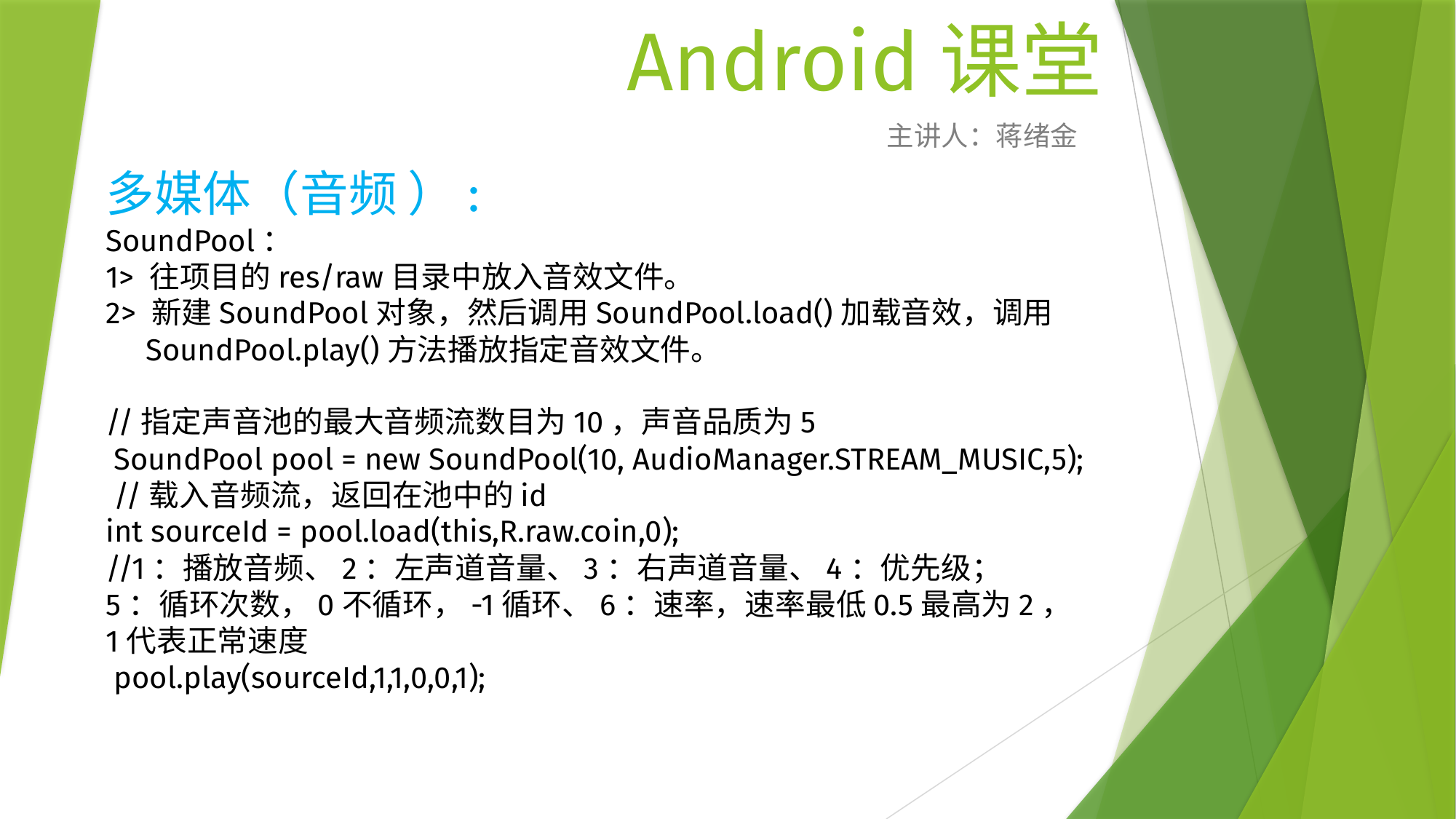

# Android课堂
主讲人：蒋绪金
多媒体（音频 ）:
SoundPool：
1> 往项目的res/raw目录中放入音效文件。
2> 新建SoundPool对象，然后调用SoundPool.load()加载音效，调用
     SoundPool.play()方法播放指定音效文件。

//指定声音池的最大音频流数目为10，声音品质为5
 SoundPool pool = new SoundPool(10, AudioManager.STREAM_MUSIC,5);
 //载入音频流，返回在池中的id
int sourceId = pool.load(this,R.raw.coin,0);
//1：播放音频、2：左声道音量、3：右声道音量、4：优先级；
5：循环次数，0不循环，-1循环、6：速率，速率最低0.5最高为2，1代表正常速度
 pool.play(sourceId,1,1,0,0,1);